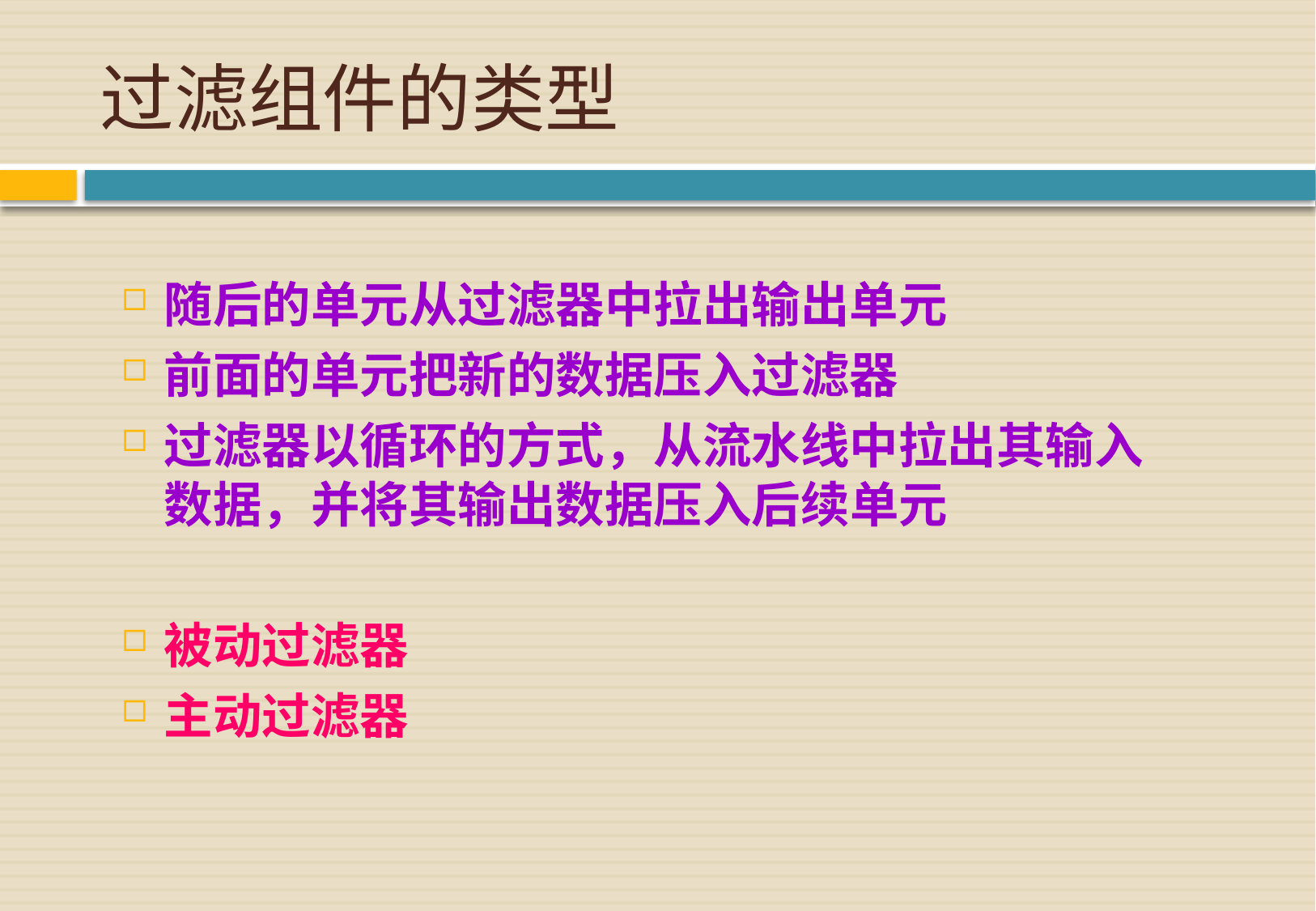

# 过滤组件的类型
随后的单元从过滤器中拉出输出单元
前面的单元把新的数据压入过滤器
过滤器以循环的方式，从流水线中拉出其输入数据，并将其输出数据压入后续单元

被动过滤器
主动过滤器